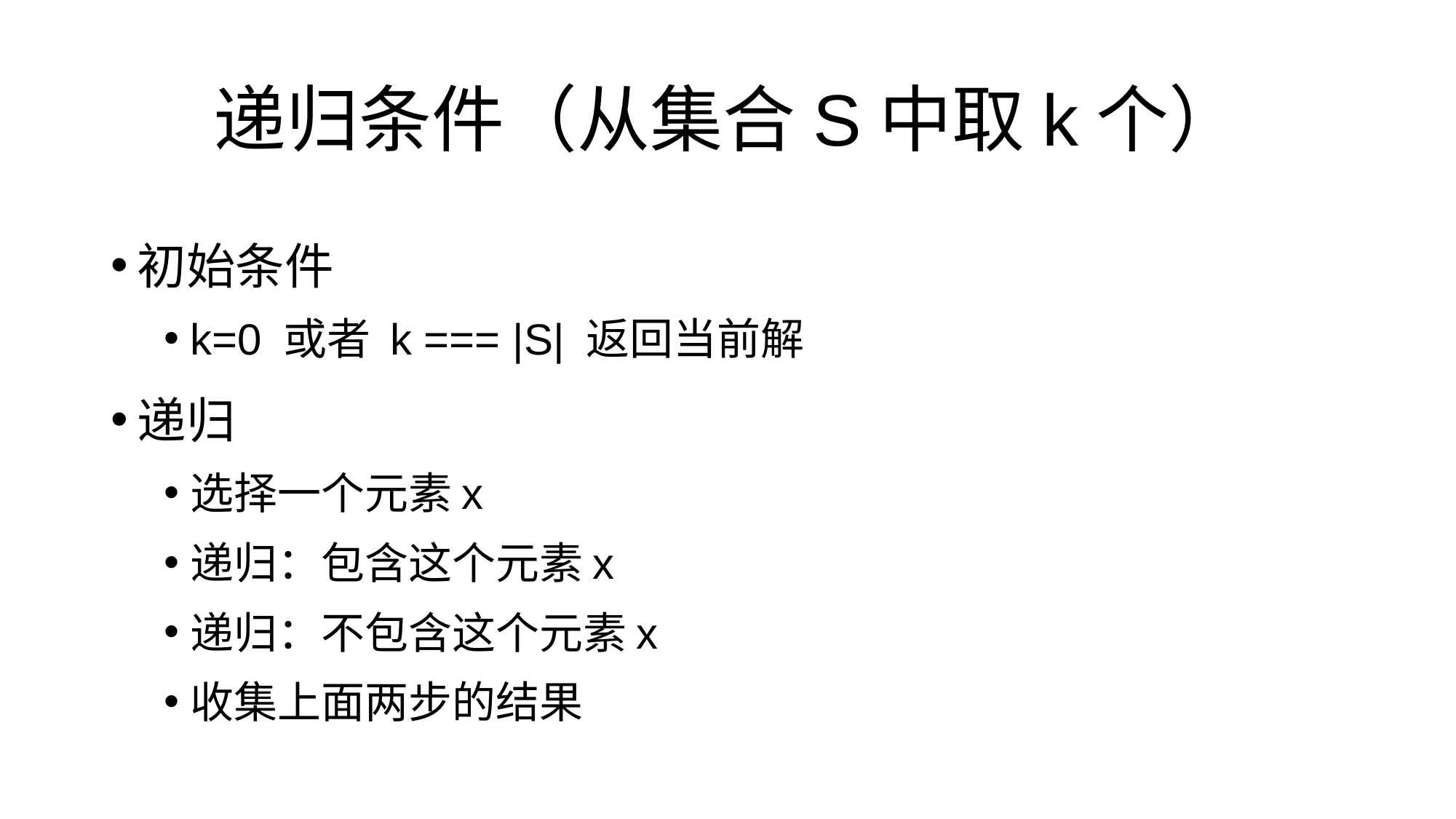

# 递归条件（从集合S中取k个）
初始条件
k=0 或者 k === |S| 返回当前解
递归
选择一个元素x
递归：包含这个元素x
递归：不包含这个元素x
收集上面两步的结果